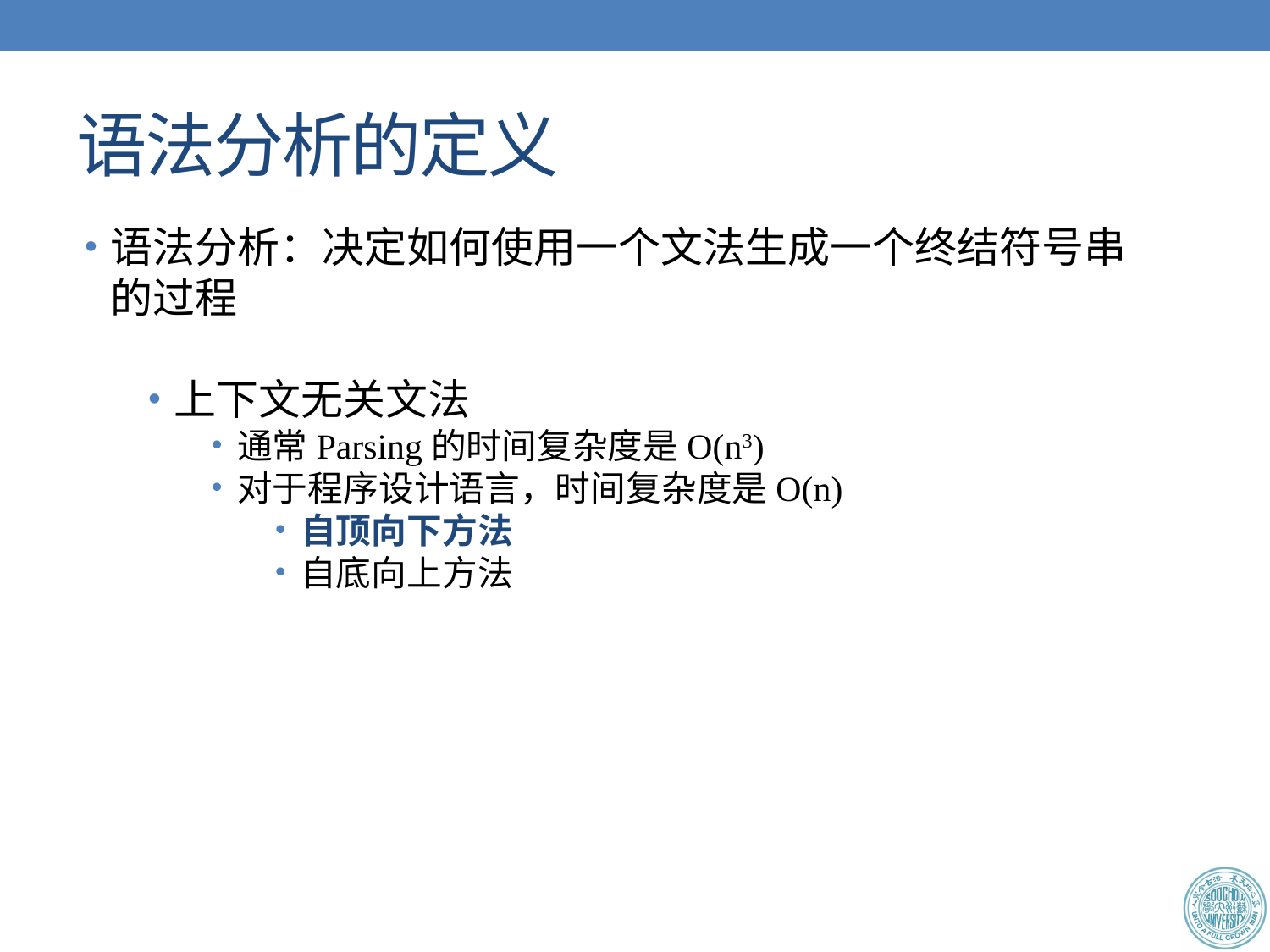

# 语法分析的定义
语法分析：决定如何使用一个文法生成一个终结符号串的过程

上下文无关文法
通常Parsing的时间复杂度是O(n3)
对于程序设计语言，时间复杂度是O(n)
自顶向下方法
自底向上方法